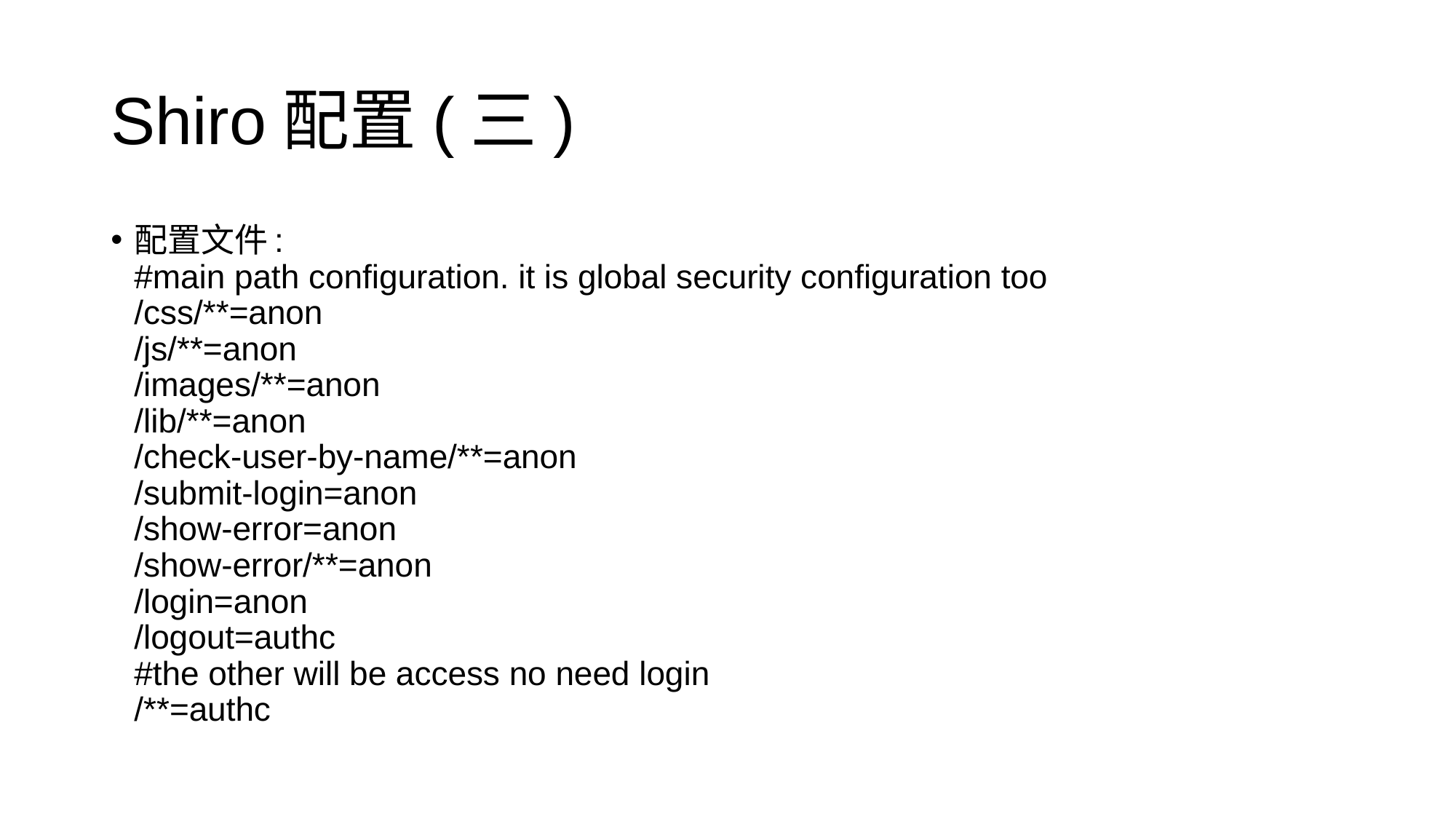

# Shiro配置(三)
配置文件:
#main path configuration. it is global security configuration too
/css/**=anon
/js/**=anon
/images/**=anon
/lib/**=anon
/check-user-by-name/**=anon
/submit-login=anon
/show-error=anon
/show-error/**=anon
/login=anon
/logout=authc
#the other will be access no need login
/**=authc